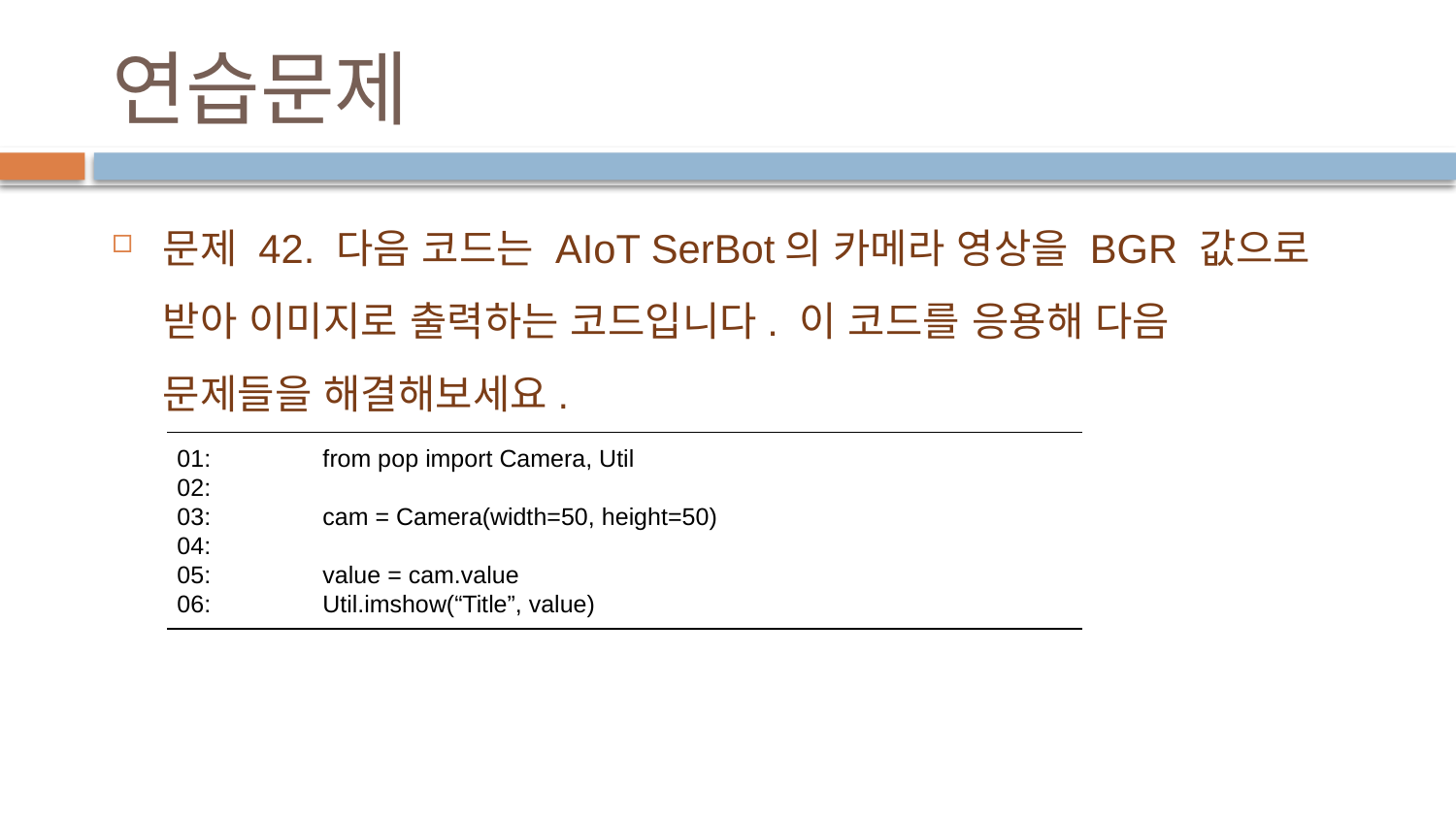

# 연습문제
문제 42. 다음 코드는 AIoT SerBot의 카메라 영상을 BGR 값으로 받아 이미지로 출력하는 코드입니다. 이 코드를 응용해 다음 문제들을 해결해보세요.
| 01: from pop import Camera, Util 02: 03: cam = Camera(width=50, height=50) 04: 05: value = cam.value 06: Util.imshow(“Title”, value) |
| --- |